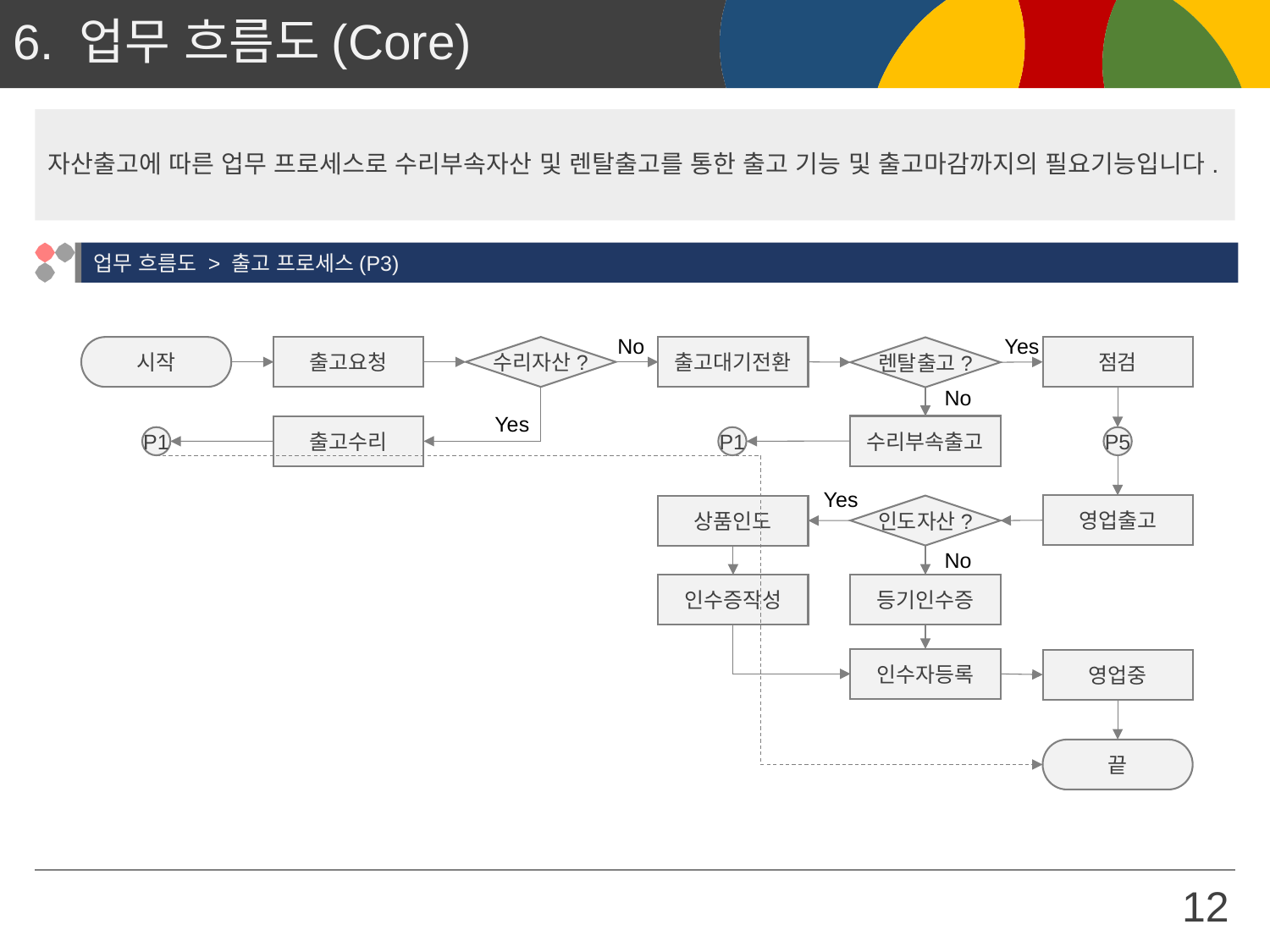

# 6. 업무 흐름도(Core)
자산출고에 따른 업무 프로세스로 수리부속자산 및 렌탈출고를 통한 출고 기능 및 출고마감까지의 필요기능입니다.

업무 흐름도 > 출고 프로세스(P3)
No
Yes
시작
출고요청
수리자산?
출고대기전환
점검
렌탈출고?
No
Yes
수리부속출고
출고수리
P1
P1
P5
Yes
영업출고
인도자산?
상품인도
No
인수증작성
등기인수증
인수자등록
영업중
끝